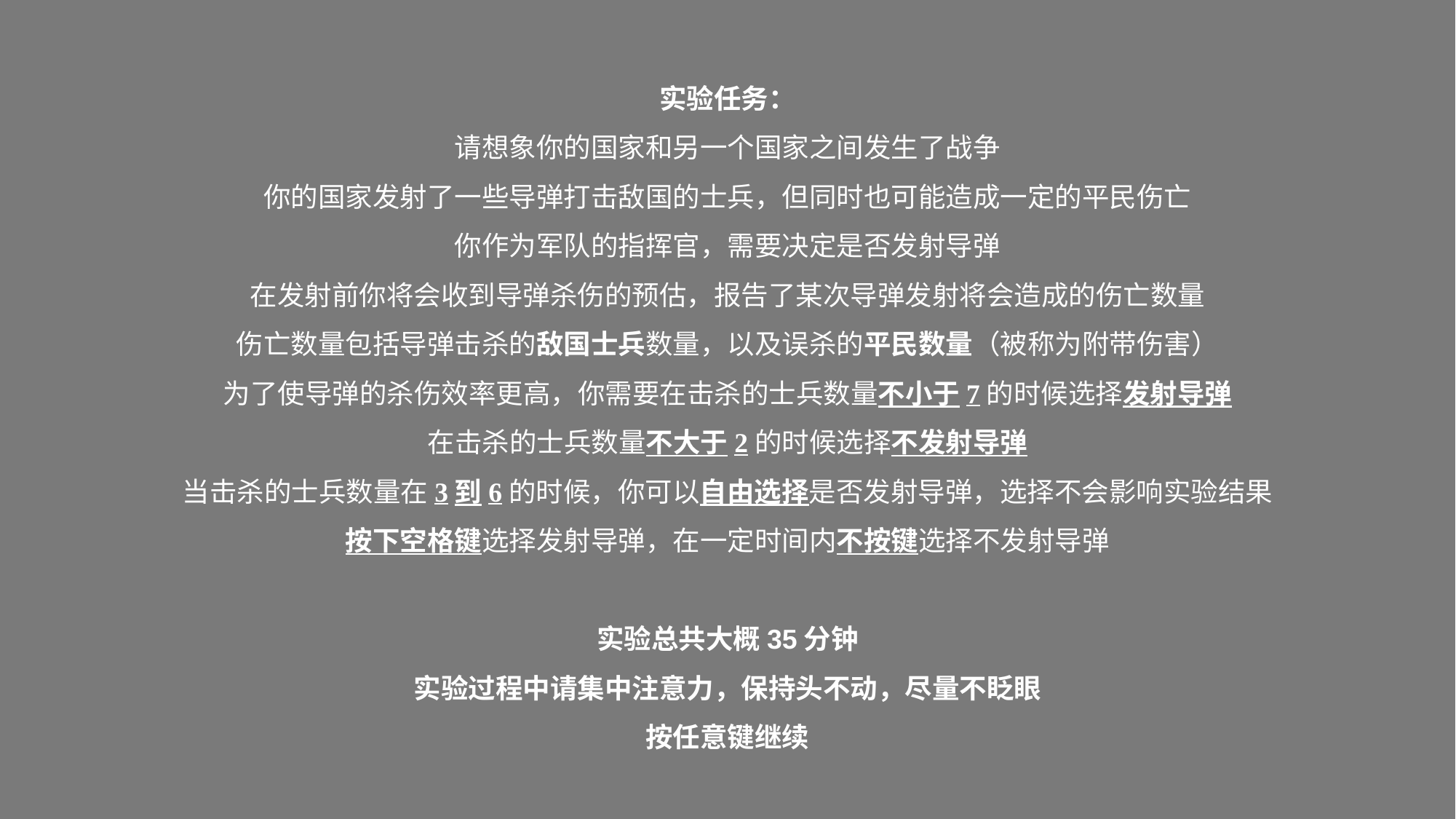

实验任务：
请想象你的国家和另一个国家之间发生了战争
你的国家发射了一些导弹打击敌国的士兵，但同时也可能造成一定的平民伤亡
你作为军队的指挥官，需要决定是否发射导弹
在发射前你将会收到导弹杀伤的预估，报告了某次导弹发射将会造成的伤亡数量
伤亡数量包括导弹击杀的敌国士兵数量，以及误杀的平民数量（被称为附带伤害）
为了使导弹的杀伤效率更高，你需要在击杀的士兵数量不小于7的时候选择发射导弹
在击杀的士兵数量不大于2的时候选择不发射导弹
当击杀的士兵数量在3到6的时候，你可以自由选择是否发射导弹，选择不会影响实验结果
按下空格键选择发射导弹，在一定时间内不按键选择不发射导弹

实验总共大概35分钟
实验过程中请集中注意力，保持头不动，尽量不眨眼
按任意键继续